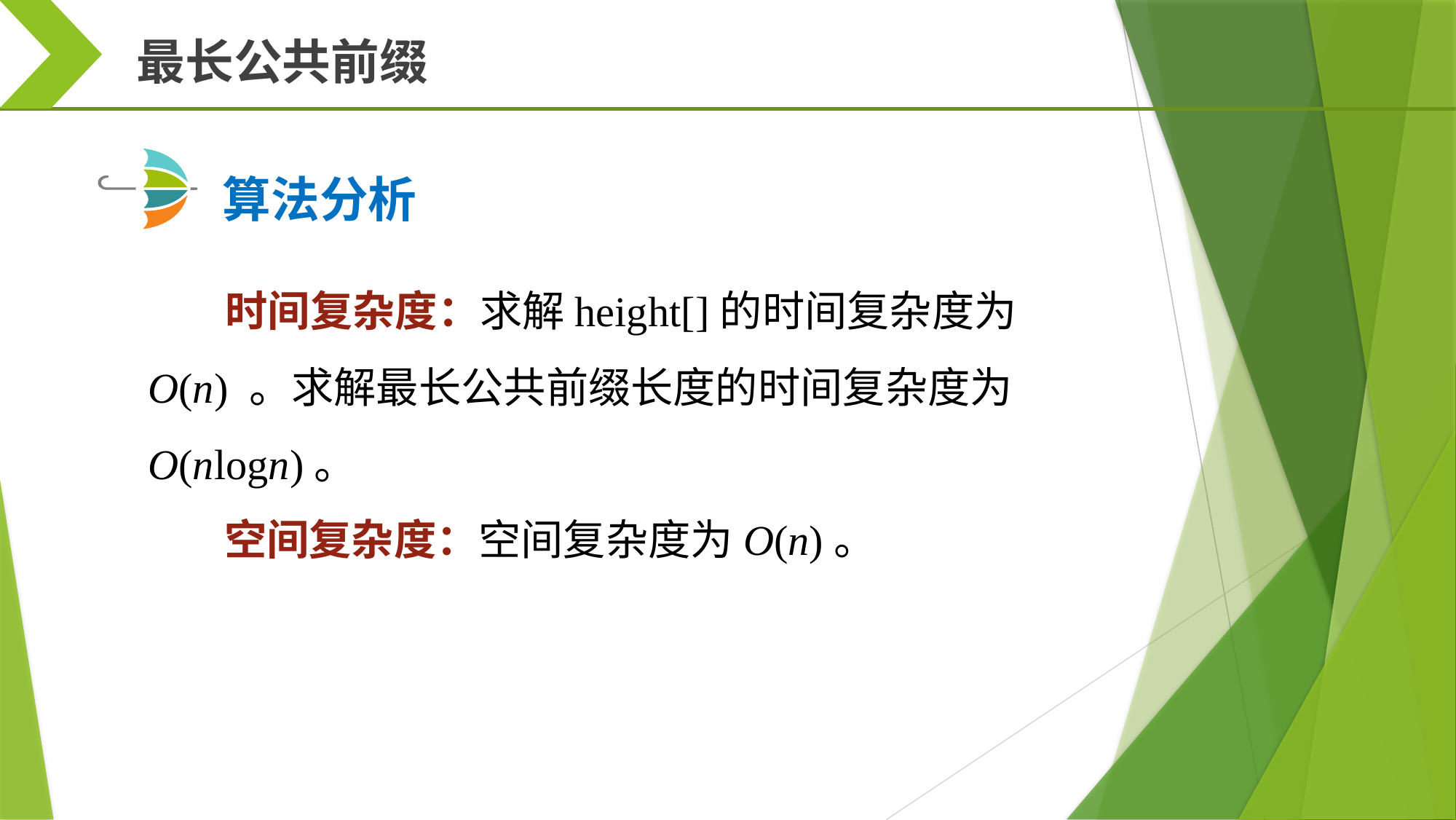

最长公共前缀

算法分析
时间复杂度：求解height[]的时间复杂度为 O(n) 。求解最长公共前缀长度的时间复杂度为 O(nlogn)。
空间复杂度：空间复杂度为O(n)。